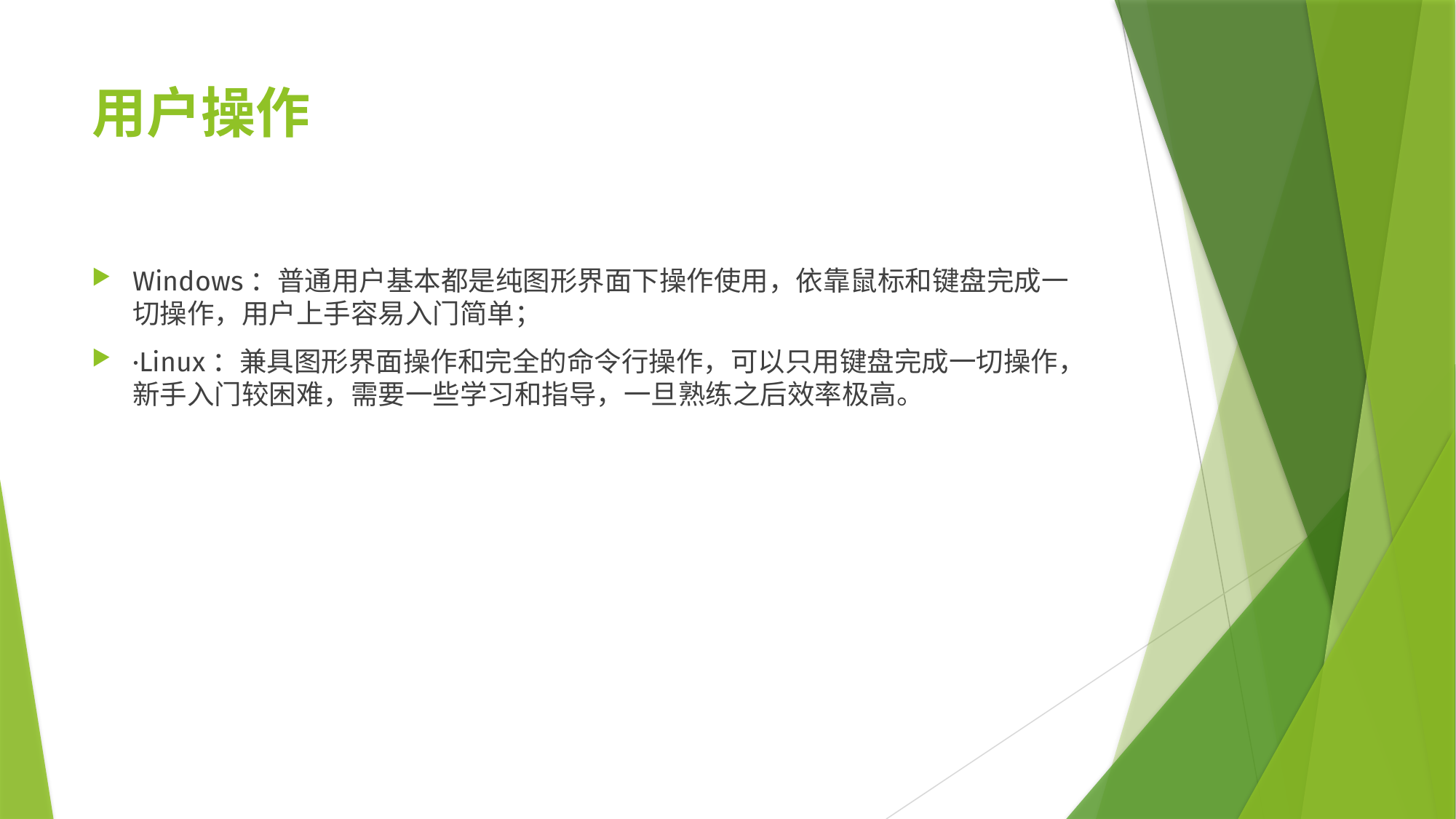

# 用户操作
Windows：普通用户基本都是纯图形界面下操作使用，依靠鼠标和键盘完成一切操作，用户上手容易入门简单；
·Linux：兼具图形界面操作和完全的命令行操作，可以只用键盘完成一切操作，新手入门较困难，需要一些学习和指导，一旦熟练之后效率极高。